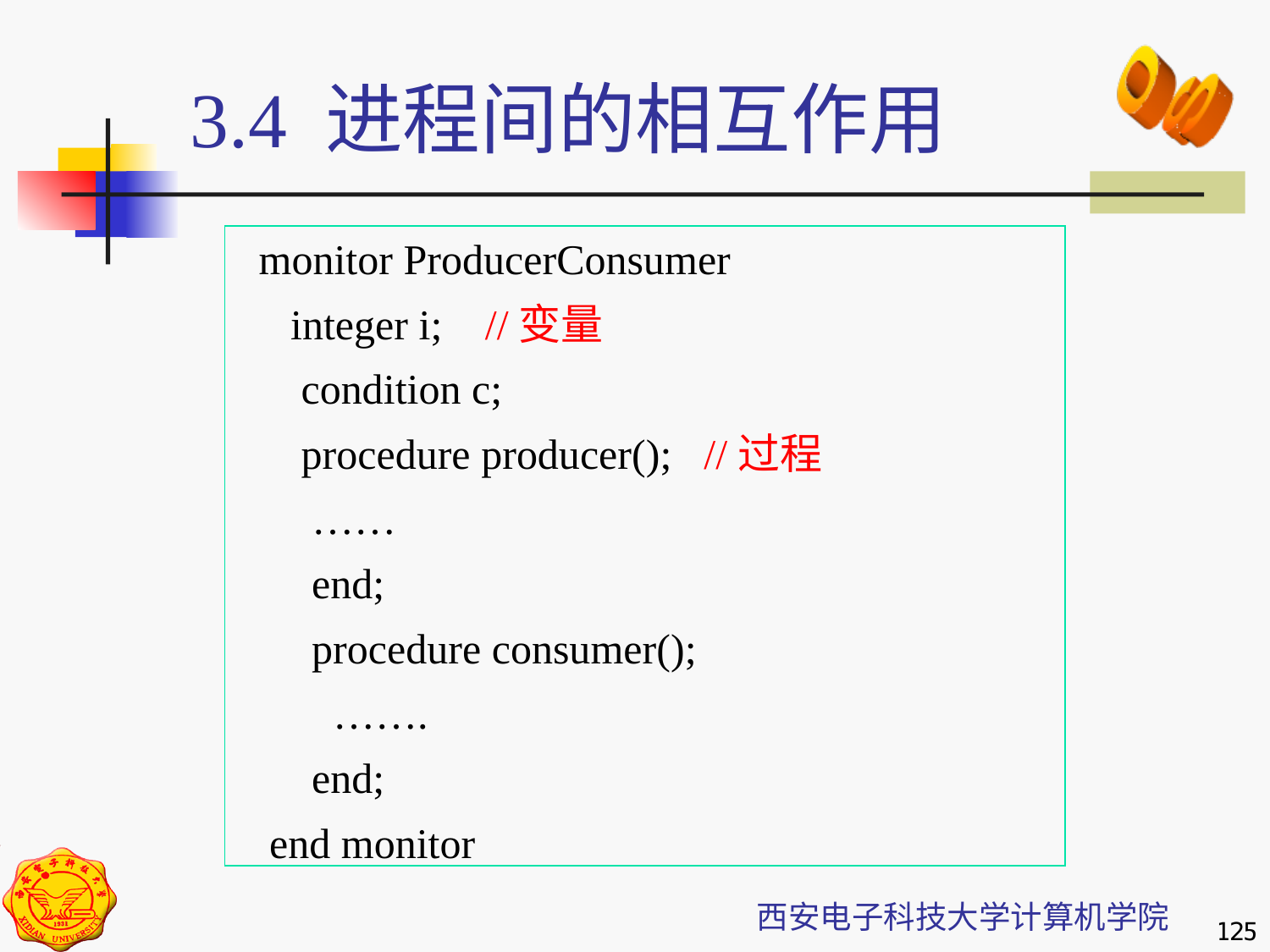

3.4 进程间的相互作用
  monitor ProducerConsumer
     integer i;    //变量
      condition c;
      procedure producer();   //过程
       ……
       end;
       procedure consumer();
         …….
       end;
   end monitor

125